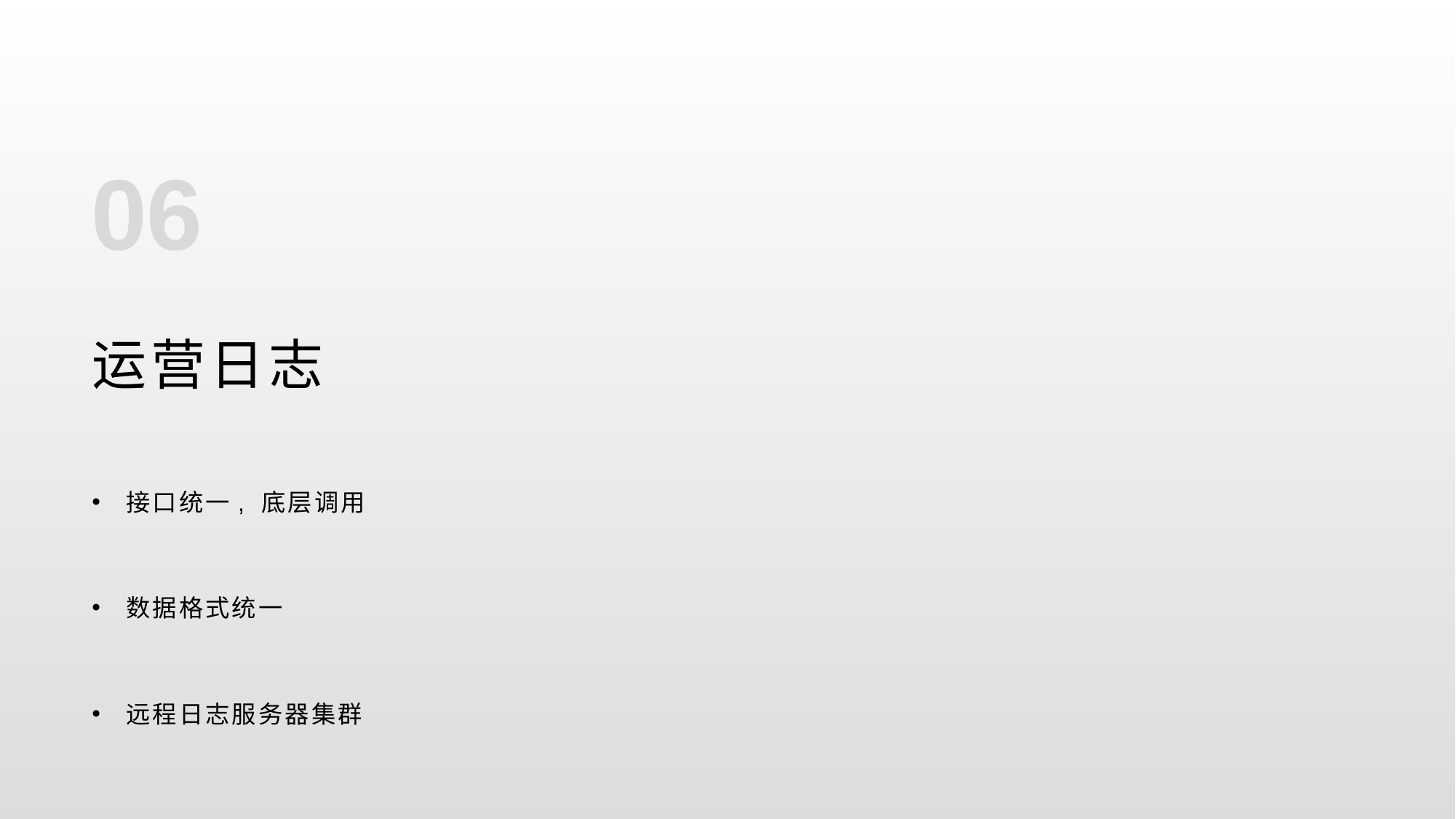

06
# 运营日志

接口统一, 底层调用

数据格式统一

远程日志服务器集群